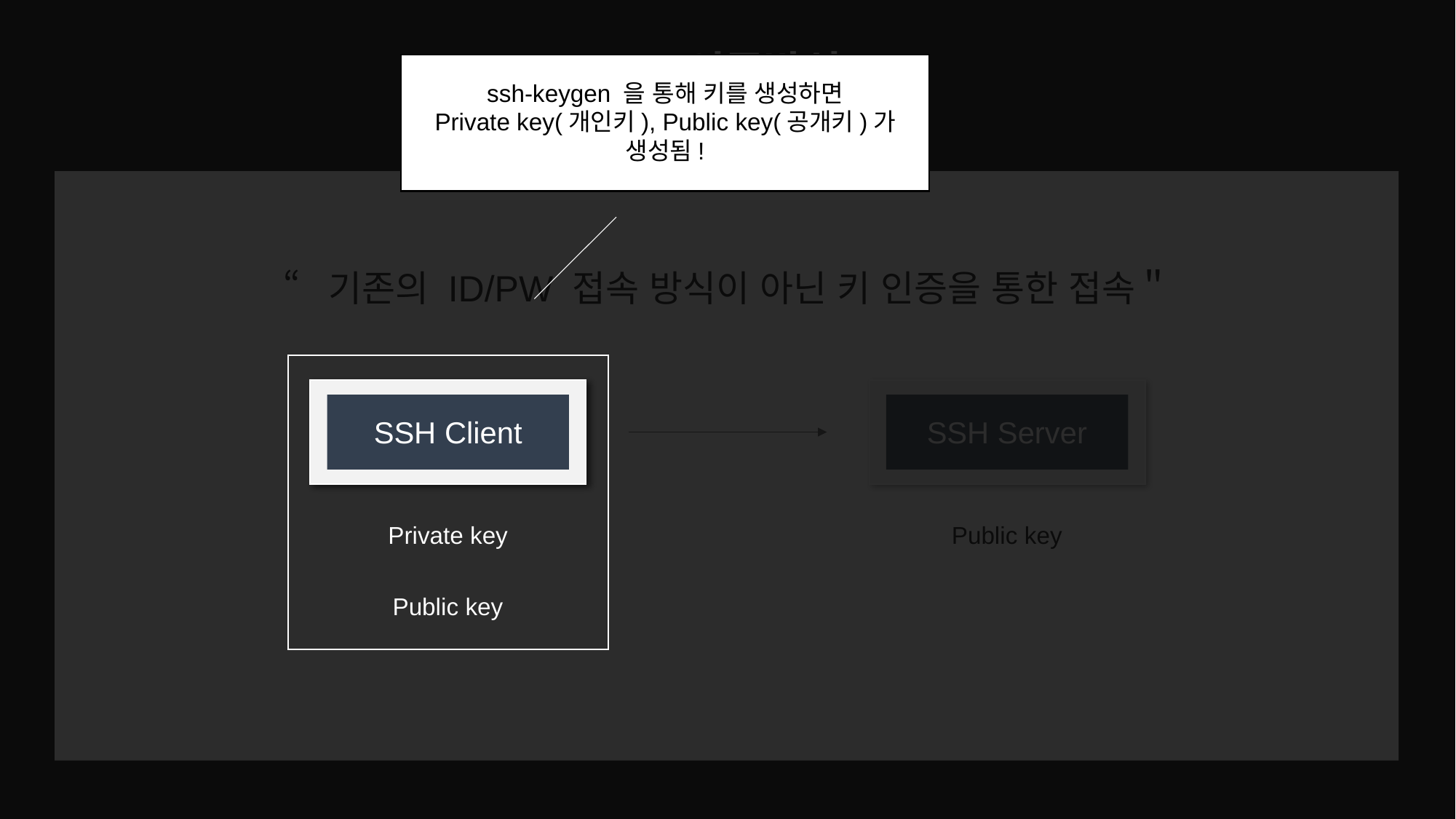

SSH 인증방식?

ssh-keygen 을 통해 키를 생성하면
Private key(개인키), Public key(공개키)가
생성됨!
- SSH 인증방식이란 무엇일까? -

“기존의 ID/PW 접속 방식이 아닌 키 인증을 통한 접속＂

SSH Client

SSH Client

SSH Server
Private key
Private key
Public key
Public key
Public key